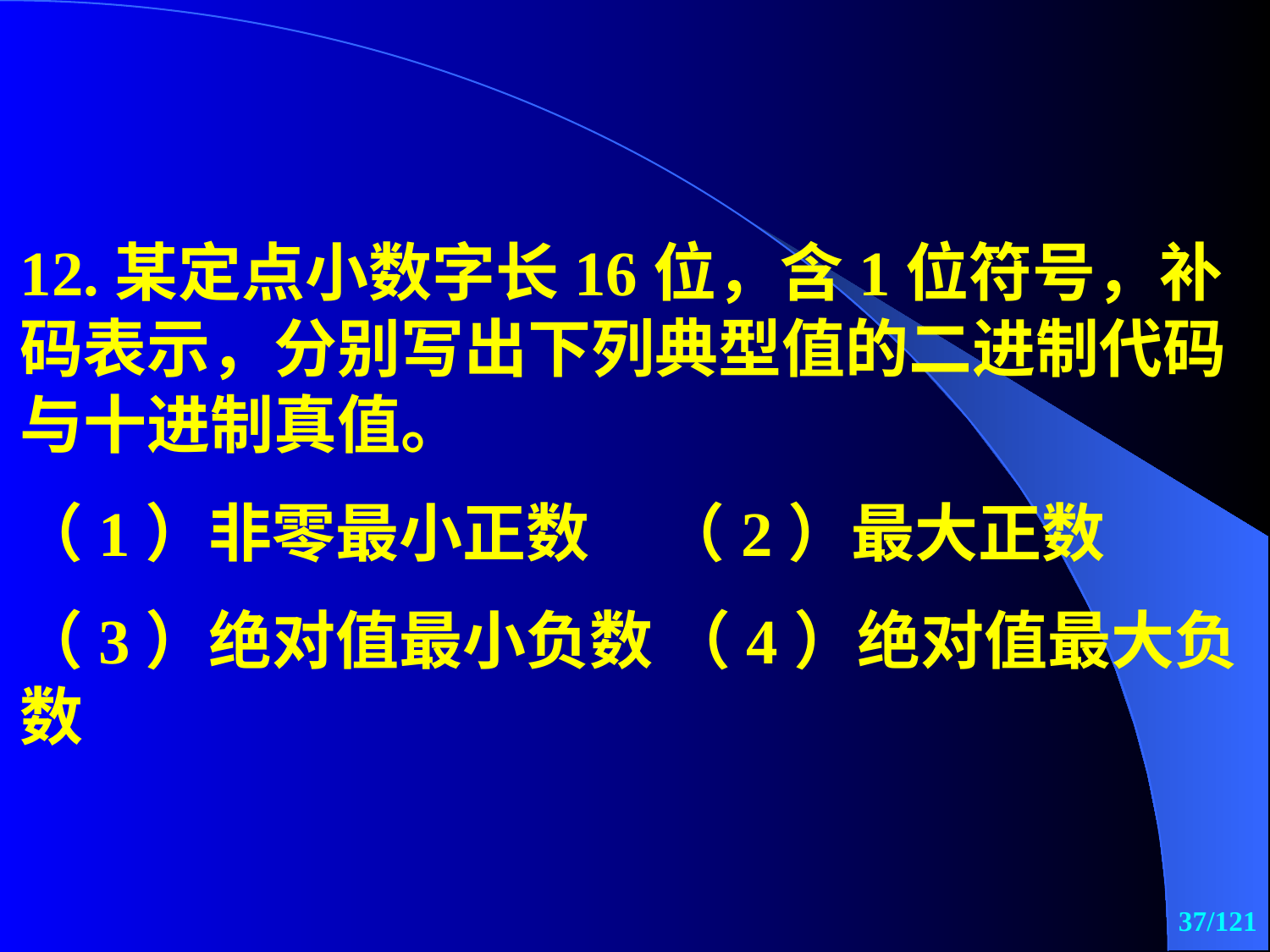

12.某定点小数字长16位，含1位符号，补码表示，分别写出下列典型值的二进制代码与十进制真值。
（1）非零最小正数     （2）最大正数
（3）绝对值最小负数 （4）绝对值最大负数
37/121